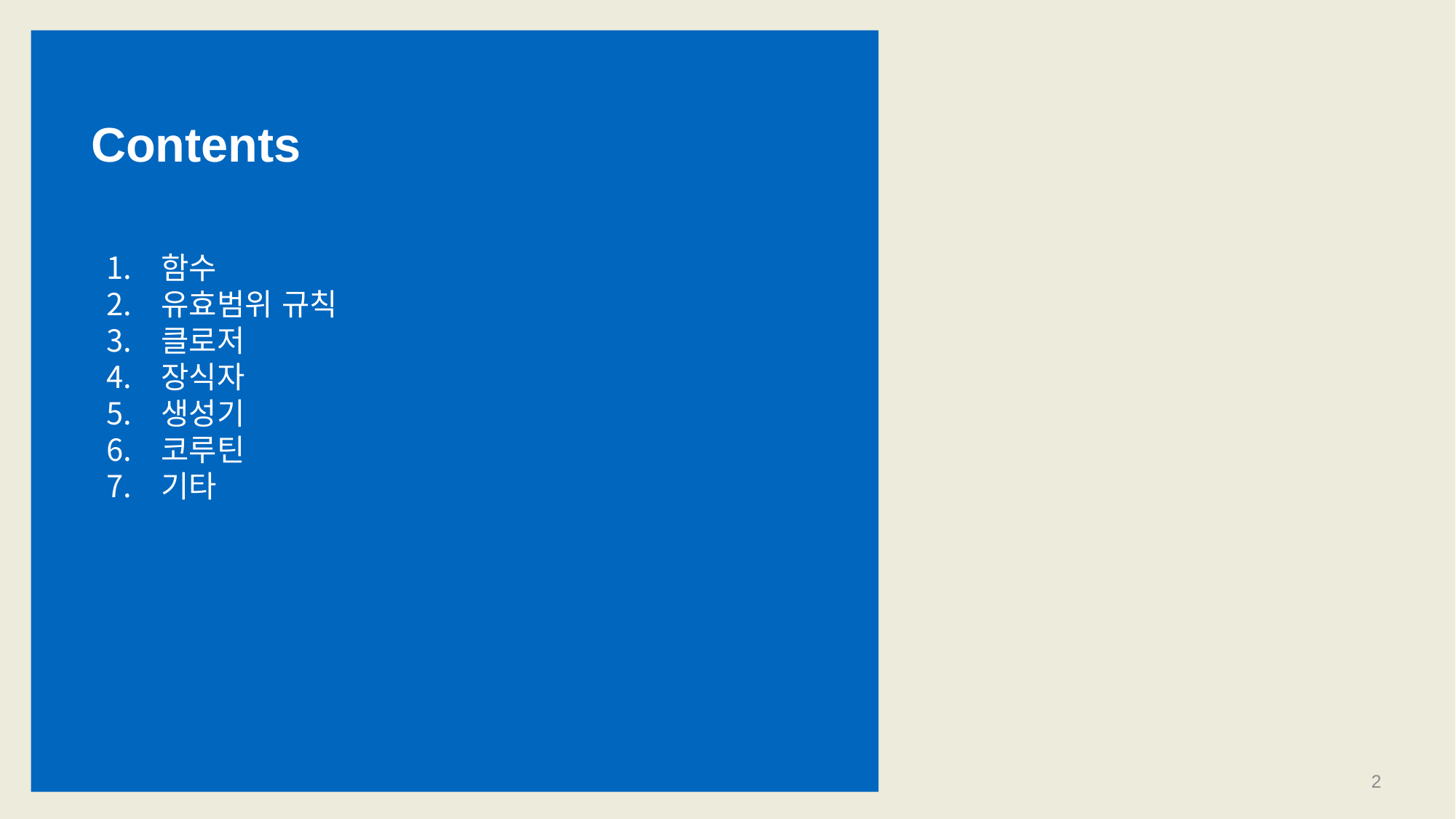

Contents

함수
유효범위 규칙
클로저
장식자
생성기
코루틴
기타

2